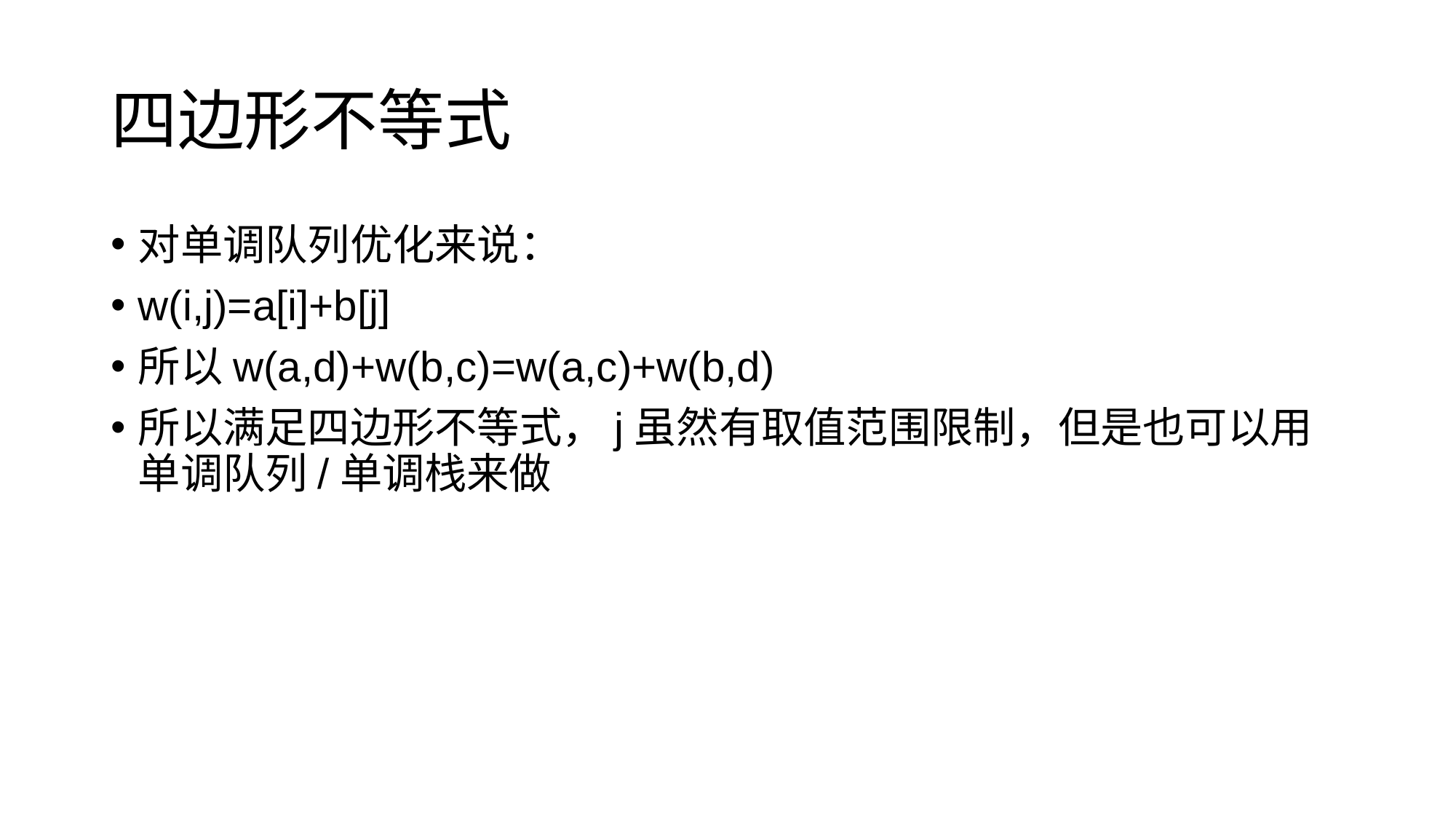

# 四边形不等式
对单调队列优化来说：
w(i,j)=a[i]+b[j]
所以w(a,d)+w(b,c)=w(a,c)+w(b,d)
所以满足四边形不等式，j虽然有取值范围限制，但是也可以用单调队列/单调栈来做